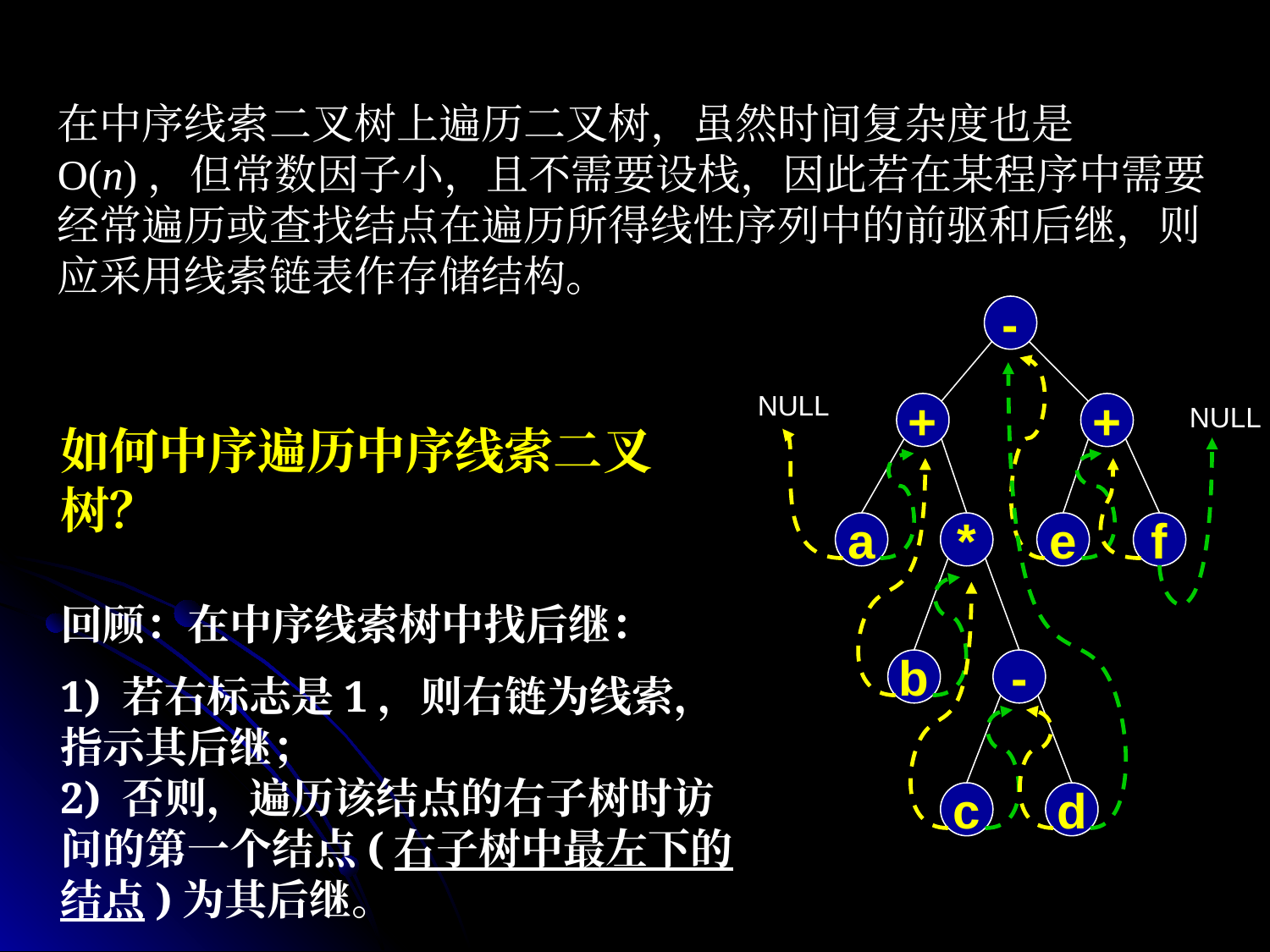

在中序线索二叉树上遍历二叉树，虽然时间复杂度也是O(n)，但常数因子小，且不需要设栈，因此若在某程序中需要经常遍历或查找结点在遍历所得线性序列中的前驱和后继，则应采用线索链表作存储结构。
-

NULL
+
+
NULL

a
*
e
f

b
-

c
d
如何中序遍历中序线索二叉树？

回顾：在中序线索树中找后继：
1) 若右标志是1，则右链为线索，指示其后继；
2) 否则，遍历该结点的右子树时访问的第一个结点(右子树中最左下的结点)为其后继。